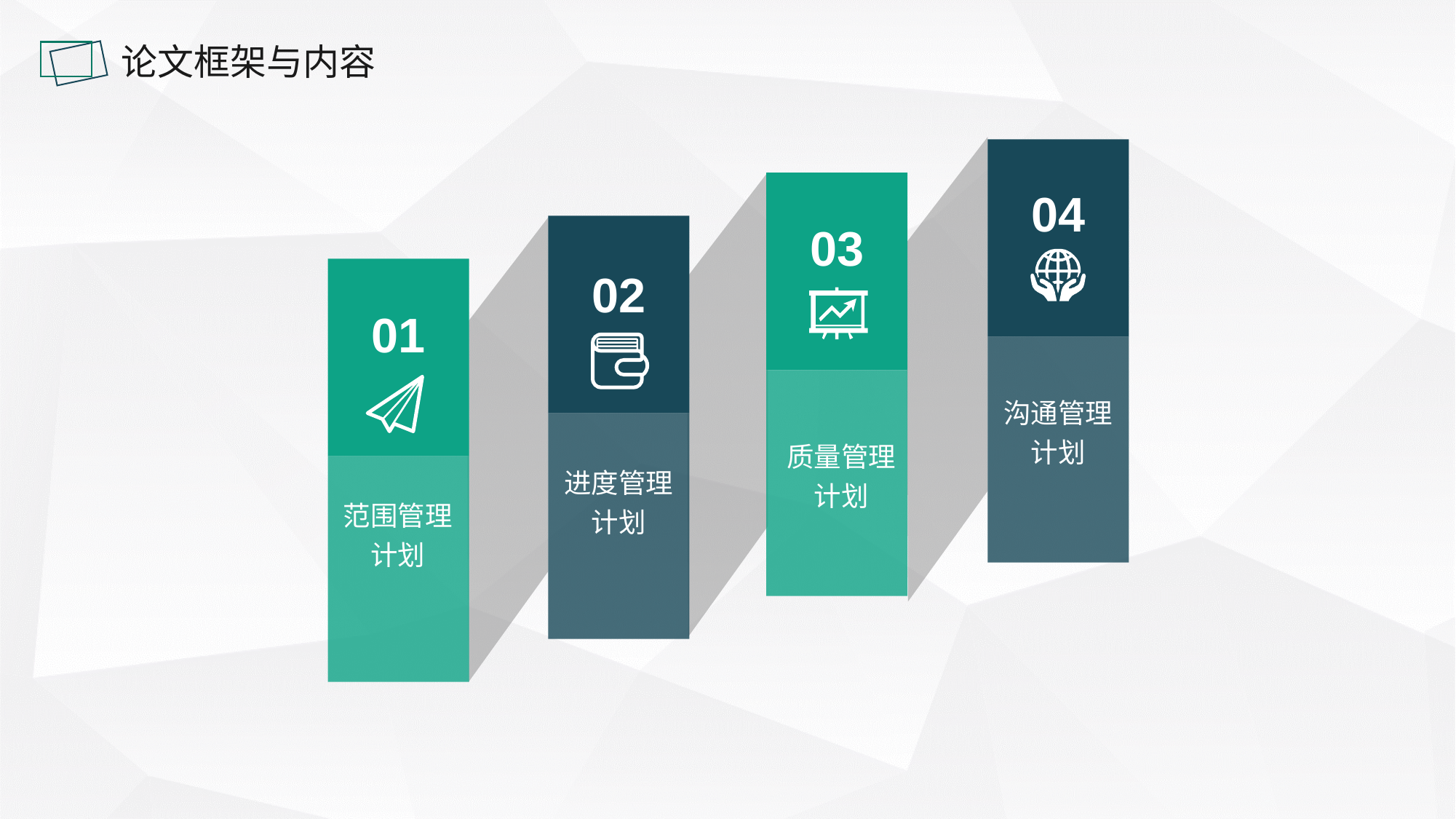

论文框架与内容

04
03

02

01

沟通管理计划

质量管理计划

进度管理计划
范围管理计划